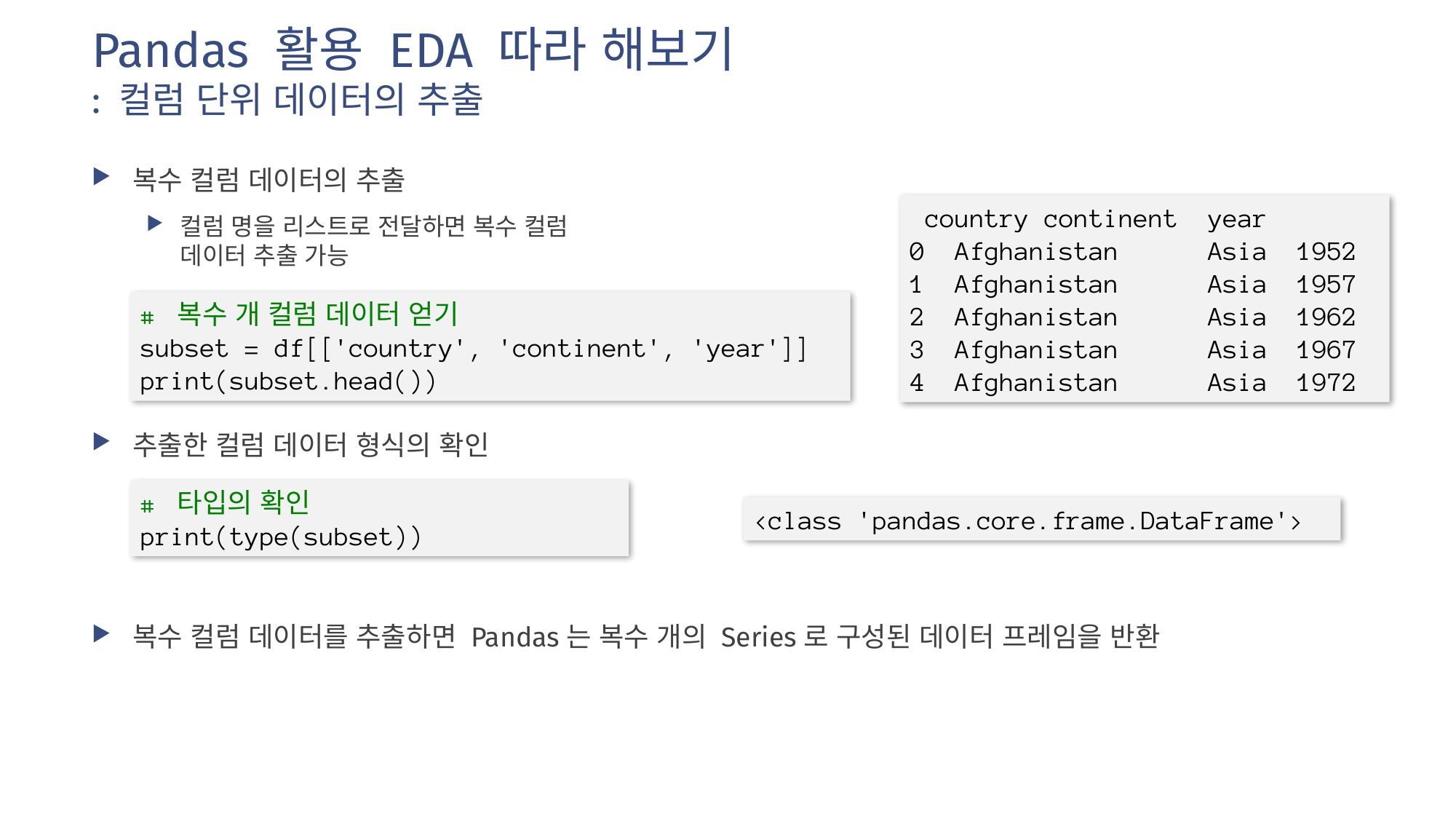

# Pandas 활용 EDA 따라 해보기 : 컬럼 단위 데이터의 추출
복수 컬럼 데이터의 추출
컬럼 명을 리스트로 전달하면 복수 컬럼
데이터 추출 가능

추출한 컬럼 데이터 형식의 확인

복수 컬럼 데이터를 추출하면 Pandas는 복수 개의 Series로 구성된 데이터 프레임을 반환

 country continent  year
0  Afghanistan      Asia  1952
1  Afghanistan      Asia  1957
2  Afghanistan      Asia  1962
3  Afghanistan      Asia  1967
4  Afghanistan      Asia  1972
# 복수 개 컬럼 데이터 얻기
subset = df[['country', 'continent', 'year']]
print(subset.head())
# 타입의 확인
print(type(subset))
<class 'pandas.core.frame.DataFrame'>